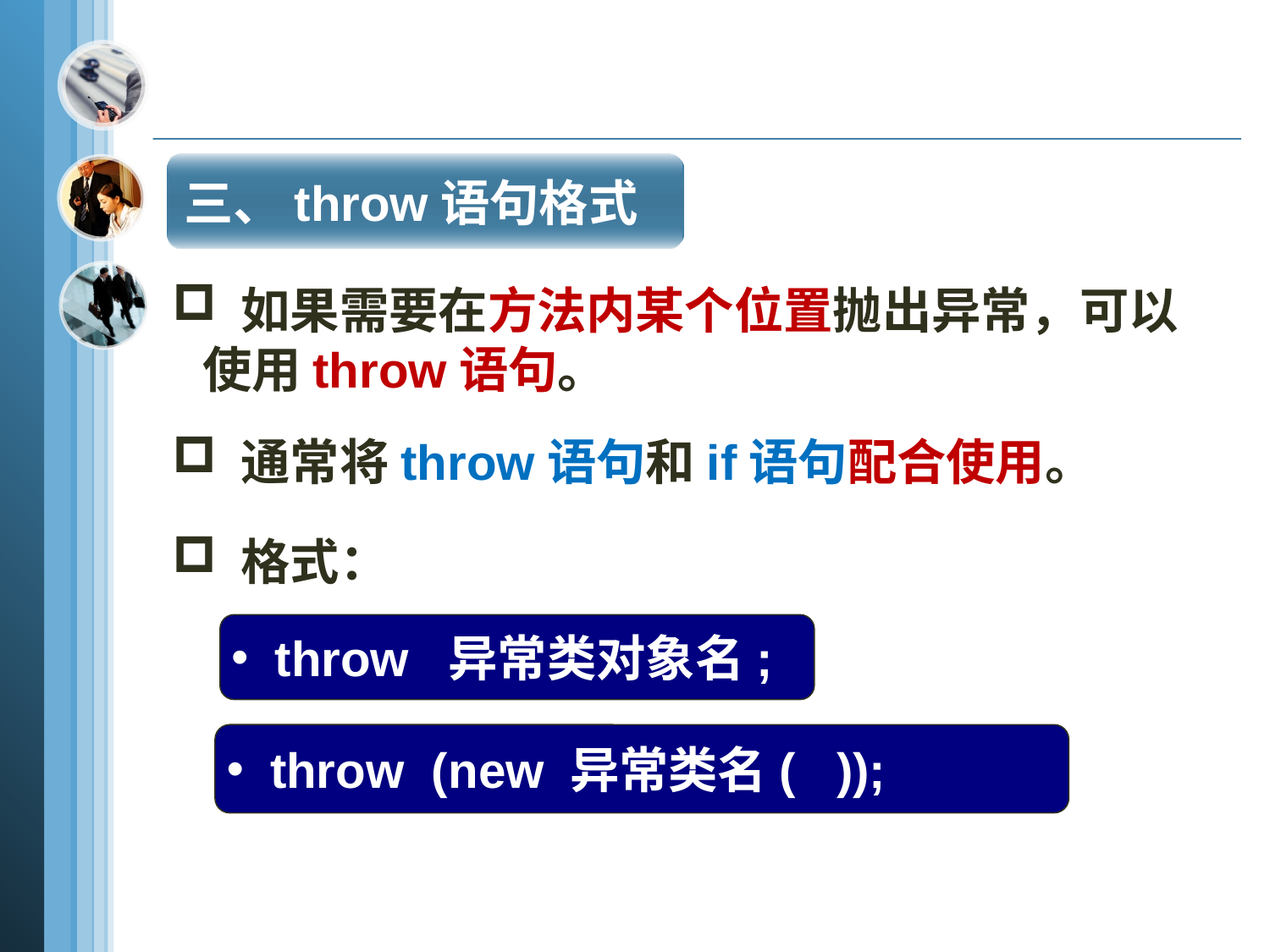

三、throw语句格式

 如果需要在方法内某个位置抛出异常，可以使用throw语句。
 通常将throw语句和if语句配合使用。
 格式：
 throw  异常类对象名;
 throw  (new 异常类名(   ));